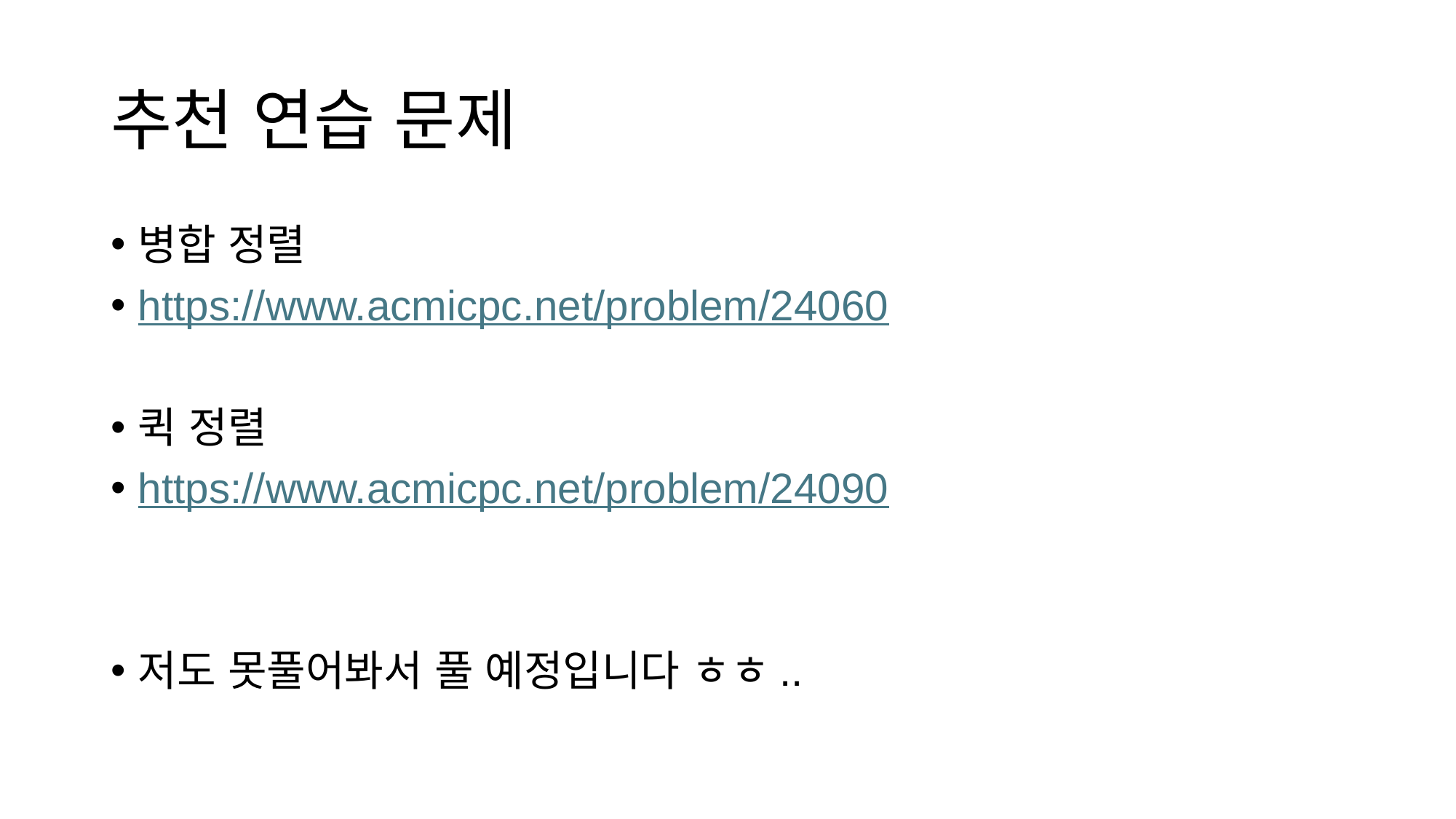

# 추천 연습 문제
병합 정렬
https://www.acmicpc.net/problem/24060

퀵 정렬
https://www.acmicpc.net/problem/24090

저도 못풀어봐서 풀 예정입니다 ㅎㅎ..